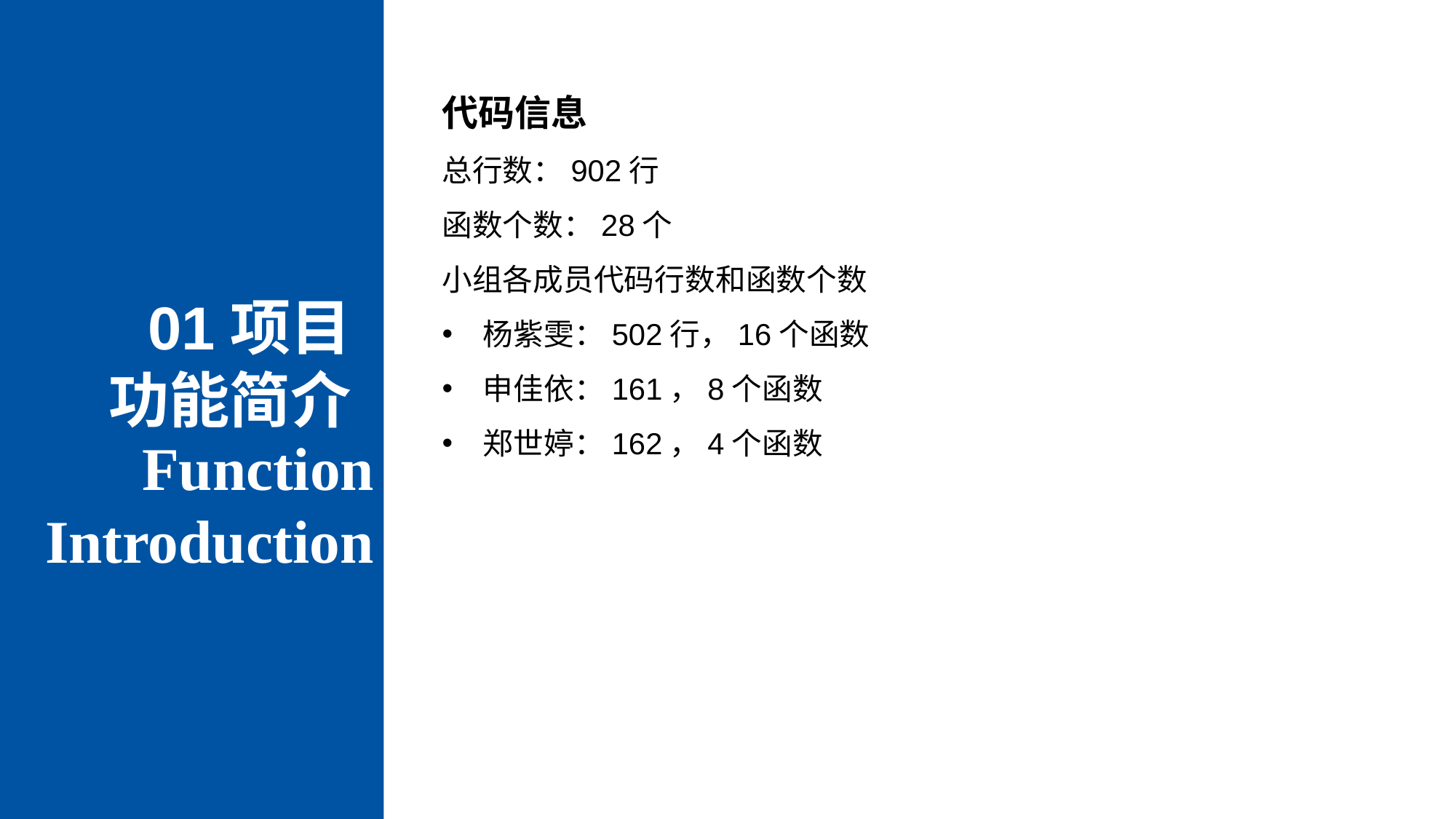

代码信息
总行数：902行
函数个数：28个
小组各成员代码行数和函数个数
杨紫雯：502行，16个函数
申佳依：161，8个函数
郑世婷：162，4个函数

01项目功能简介
Function Introduction